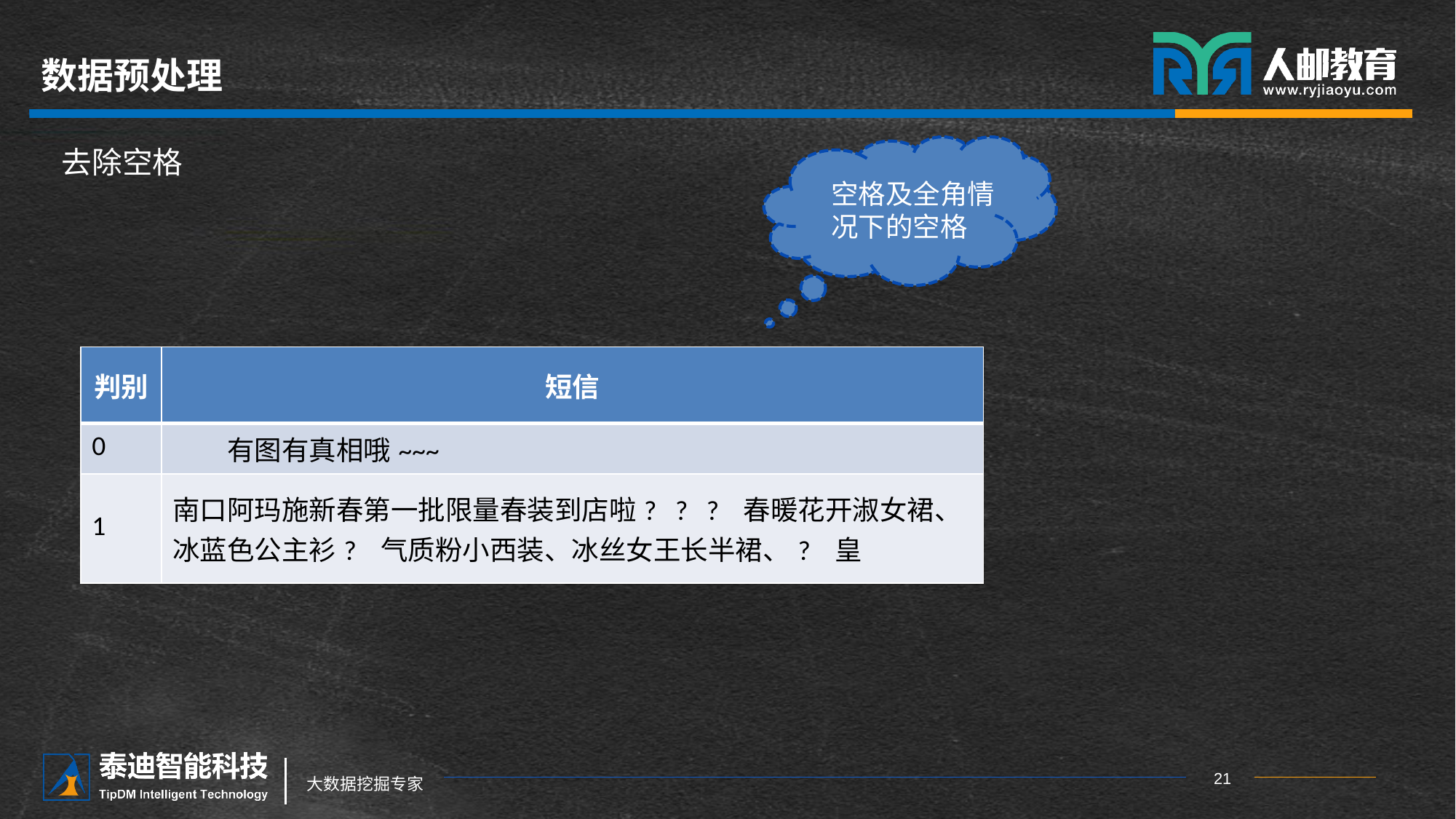

# 数据预处理
去除空格

空格及全角情况下的空格
| 判别 | 短信 |
| --- | --- |
| 0 | 有图有真相哦~~~ |
| 1 | 南口阿玛施新春第一批限量春装到店啦? ? ? 春暖花开淑女裙、冰蓝色公主衫? 气质粉小西装、冰丝女王长半裙、? 皇 |